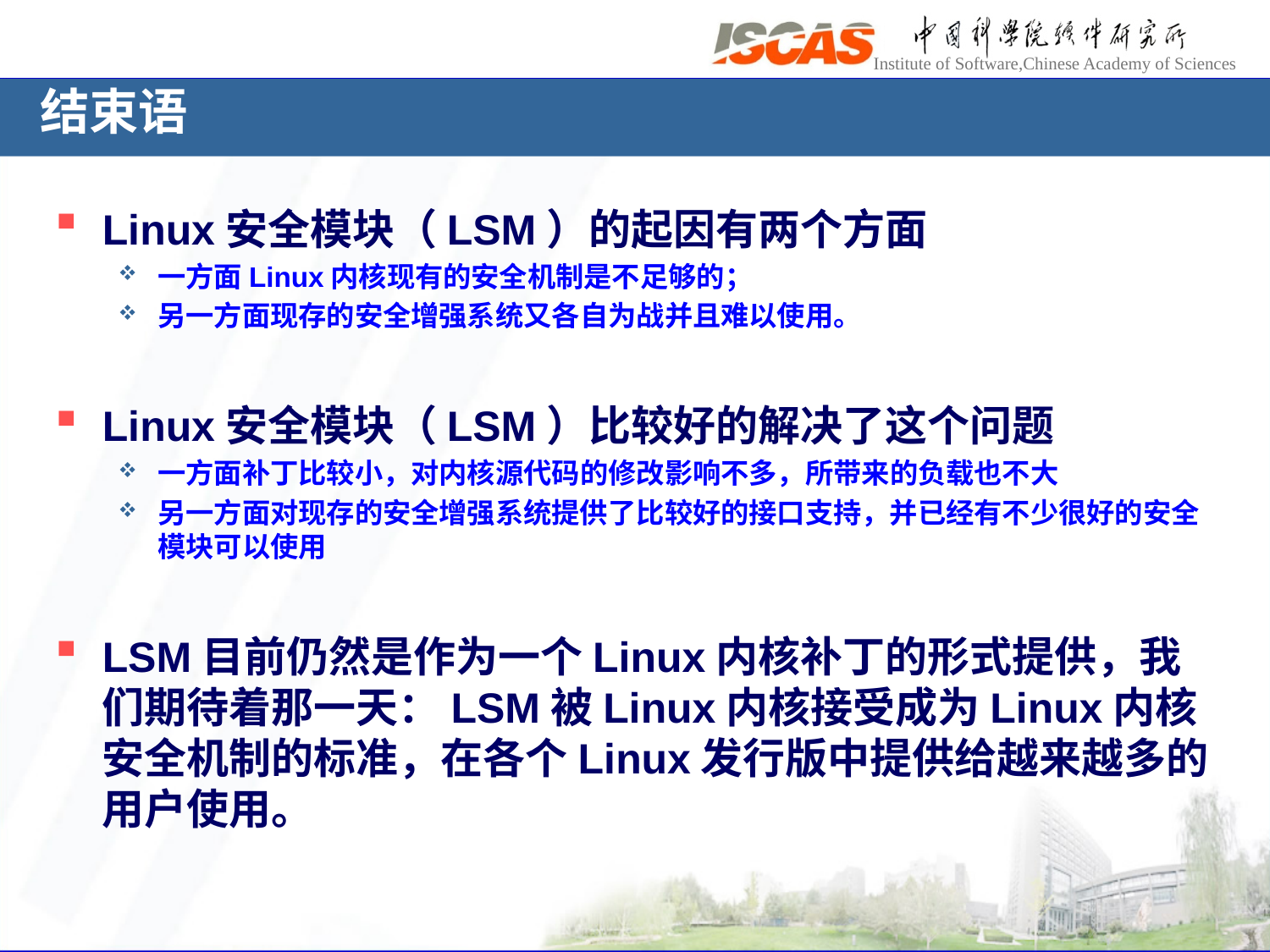

# 结束语
Linux安全模块（LSM）的起因有两个方面
一方面Linux内核现有的安全机制是不足够的；
另一方面现存的安全增强系统又各自为战并且难以使用。

Linux安全模块（LSM）比较好的解决了这个问题
一方面补丁比较小，对内核源代码的修改影响不多，所带来的负载也不大
另一方面对现存的安全增强系统提供了比较好的接口支持，并已经有不少很好的安全模块可以使用

LSM目前仍然是作为一个Linux内核补丁的形式提供，我们期待着那一天：LSM被Linux内核接受成为Linux内核安全机制的标准，在各个Linux发行版中提供给越来越多的用户使用。